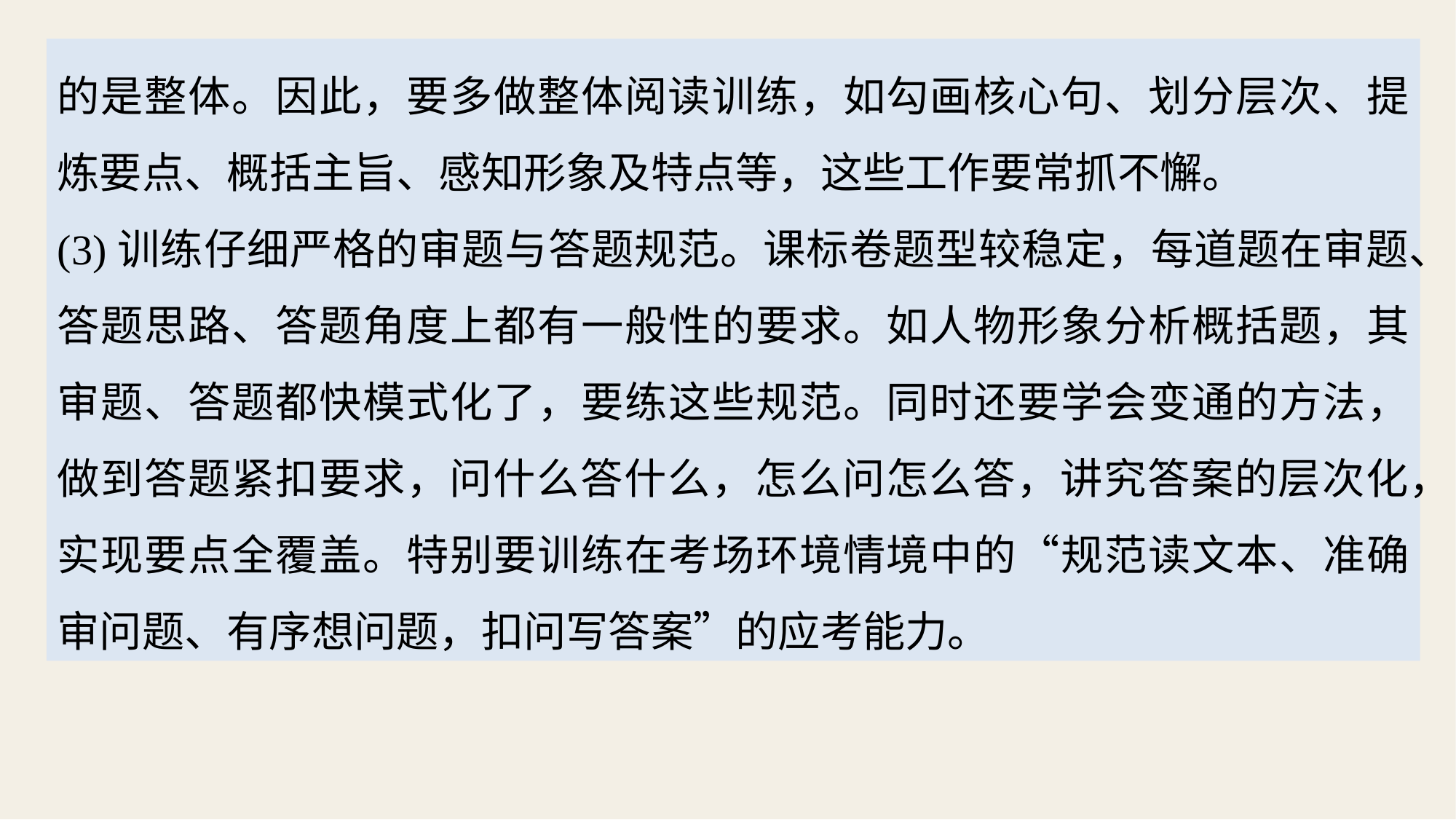

的是整体。因此，要多做整体阅读训练，如勾画核心句、划分层次、提炼要点、概括主旨、感知形象及特点等，这些工作要常抓不懈。
(3)训练仔细严格的审题与答题规范。课标卷题型较稳定，每道题在审题、答题思路、答题角度上都有一般性的要求。如人物形象分析概括题，其审题、答题都快模式化了，要练这些规范。同时还要学会变通的方法，做到答题紧扣要求，问什么答什么，怎么问怎么答，讲究答案的层次化，实现要点全覆盖。特别要训练在考场环境情境中的“规范读文本、准确审问题、有序想问题，扣问写答案”的应考能力。